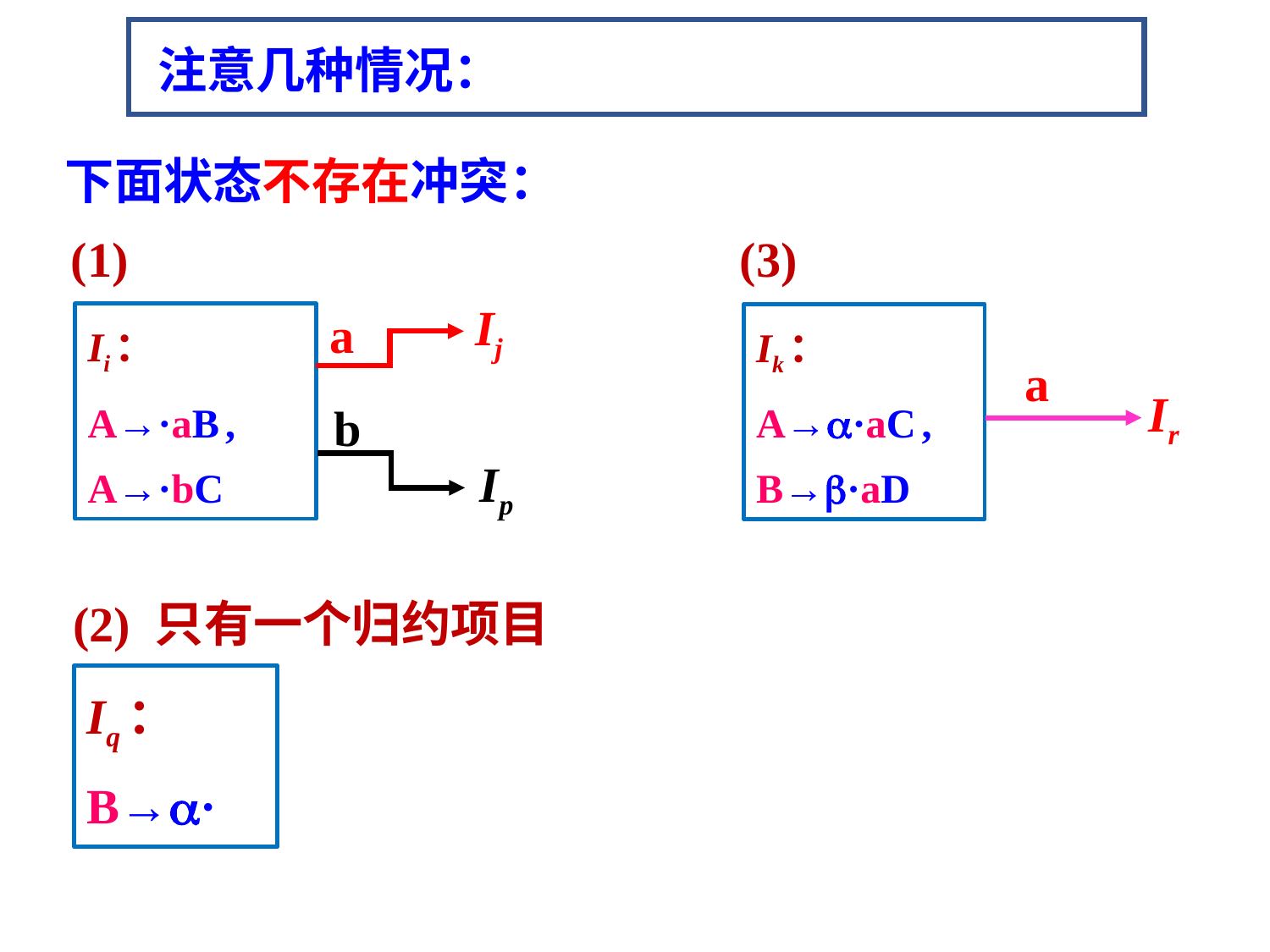

# 注意几种情况：
下面状态不存在冲突：
(1)
(3)
Ij
a
Ii：
A→·aB ,
A→·bC
Ik：
A→α·aC ,
B→β·aD
a
Ir
b
Ip
(2) 只有一个归约项目
Iq：
B→α·